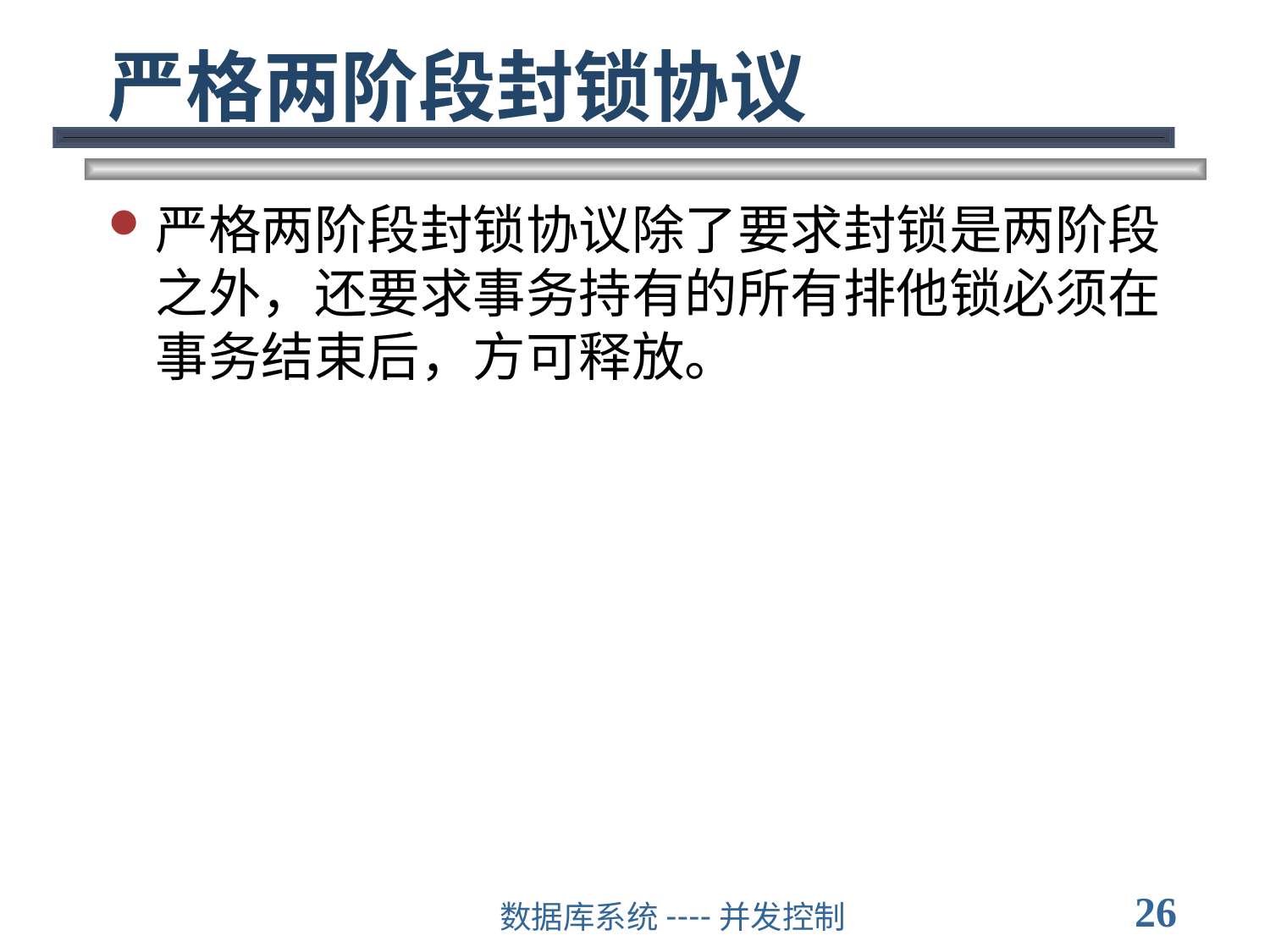

# 严格两阶段封锁协议
严格两阶段封锁协议除了要求封锁是两阶段之外，还要求事务持有的所有排他锁必须在事务结束后，方可释放。
26
数据库系统----并发控制